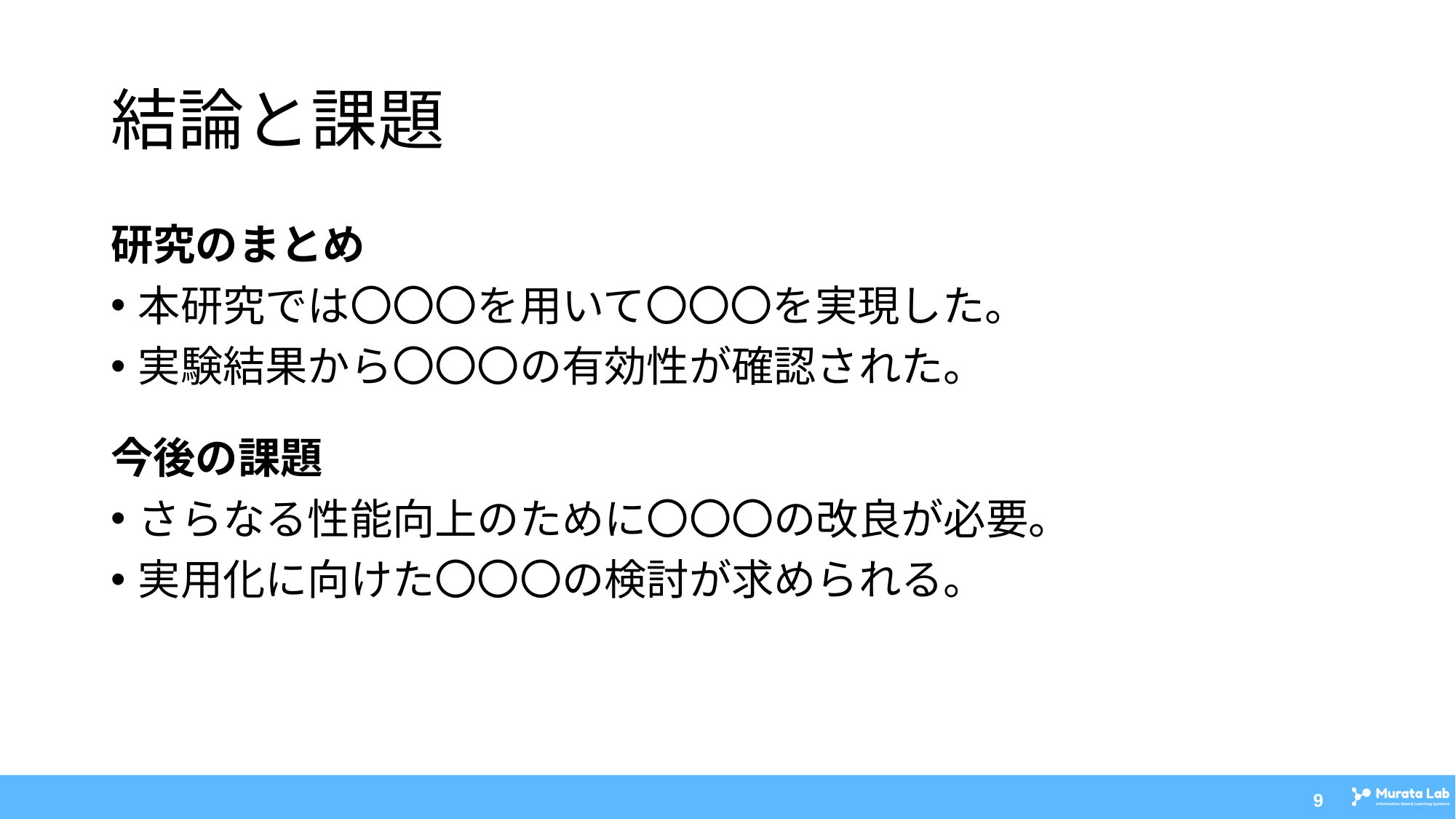

# 結論と課題
研究のまとめ
本研究では〇〇〇を用いて〇〇〇を実現した。
実験結果から〇〇〇の有効性が確認された。
今後の課題
さらなる性能向上のために〇〇〇の改良が必要。
実用化に向けた〇〇〇の検討が求められる。
9